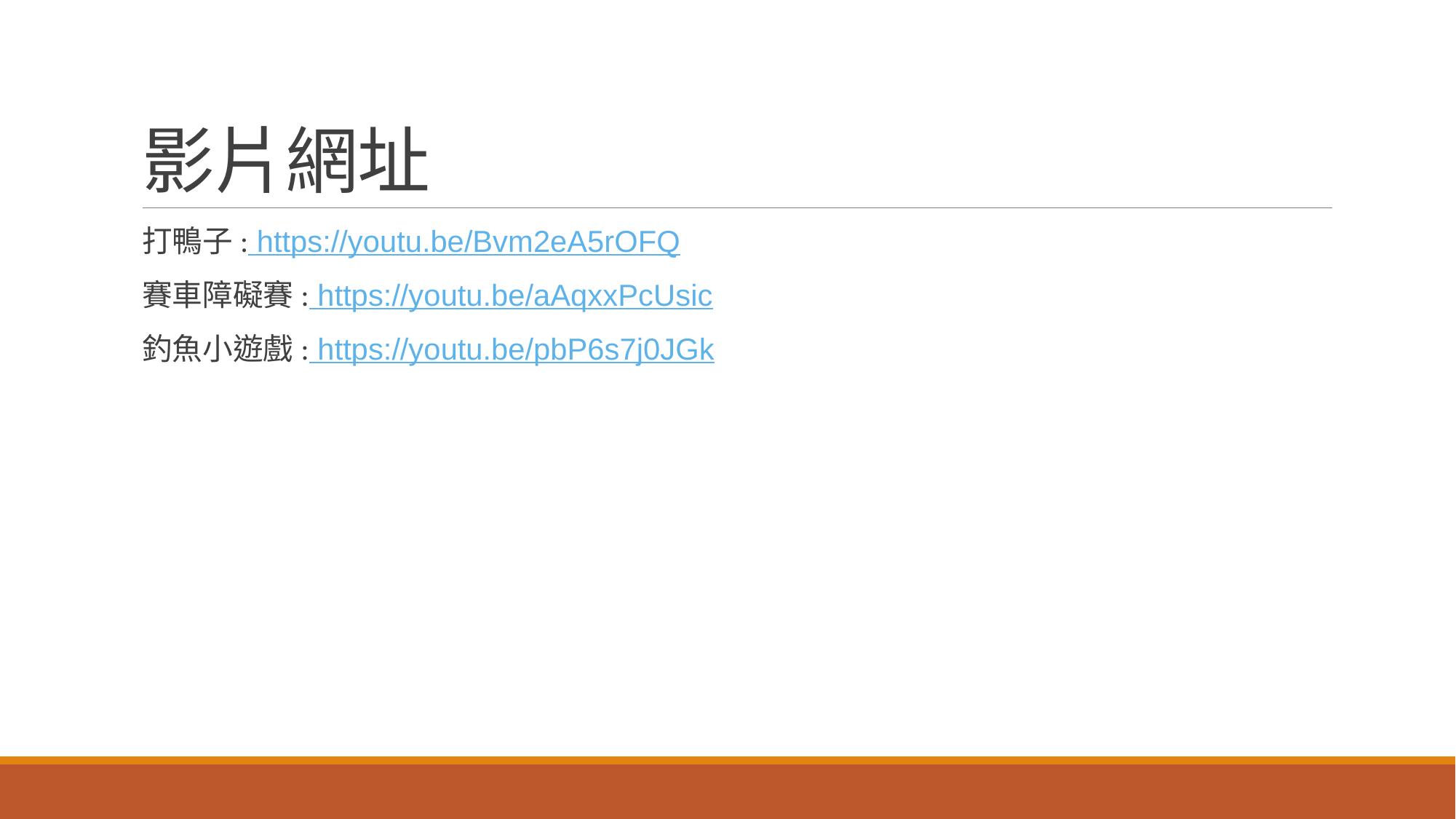

# 影片網址
打鴨子: https://youtu.be/Bvm2eA5rOFQ
賽車障礙賽: https://youtu.be/aAqxxPcUsic
釣魚小遊戲: https://youtu.be/pbP6s7j0JGk